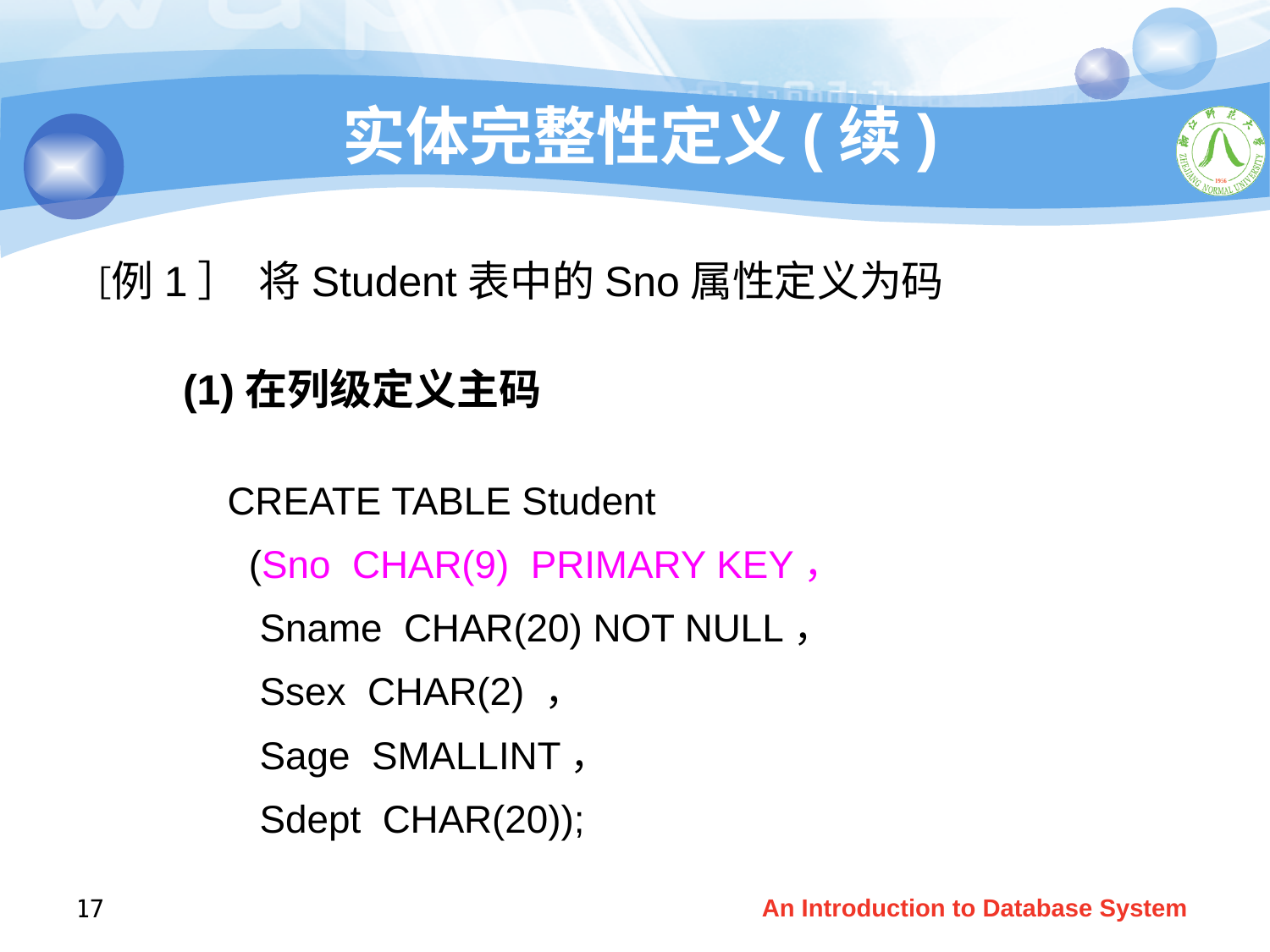

# 实体完整性定义(续)
［例1］  将Student表中的Sno属性定义为码

         (1)在列级定义主码

              CREATE TABLE Student
                (Sno  CHAR(9)  PRIMARY KEY，
                 Sname  CHAR(20) NOT NULL，
                 Ssex  CHAR(2) ，
                 Sage  SMALLINT，
                 Sdept  CHAR(20));
17
An Introduction to Database System